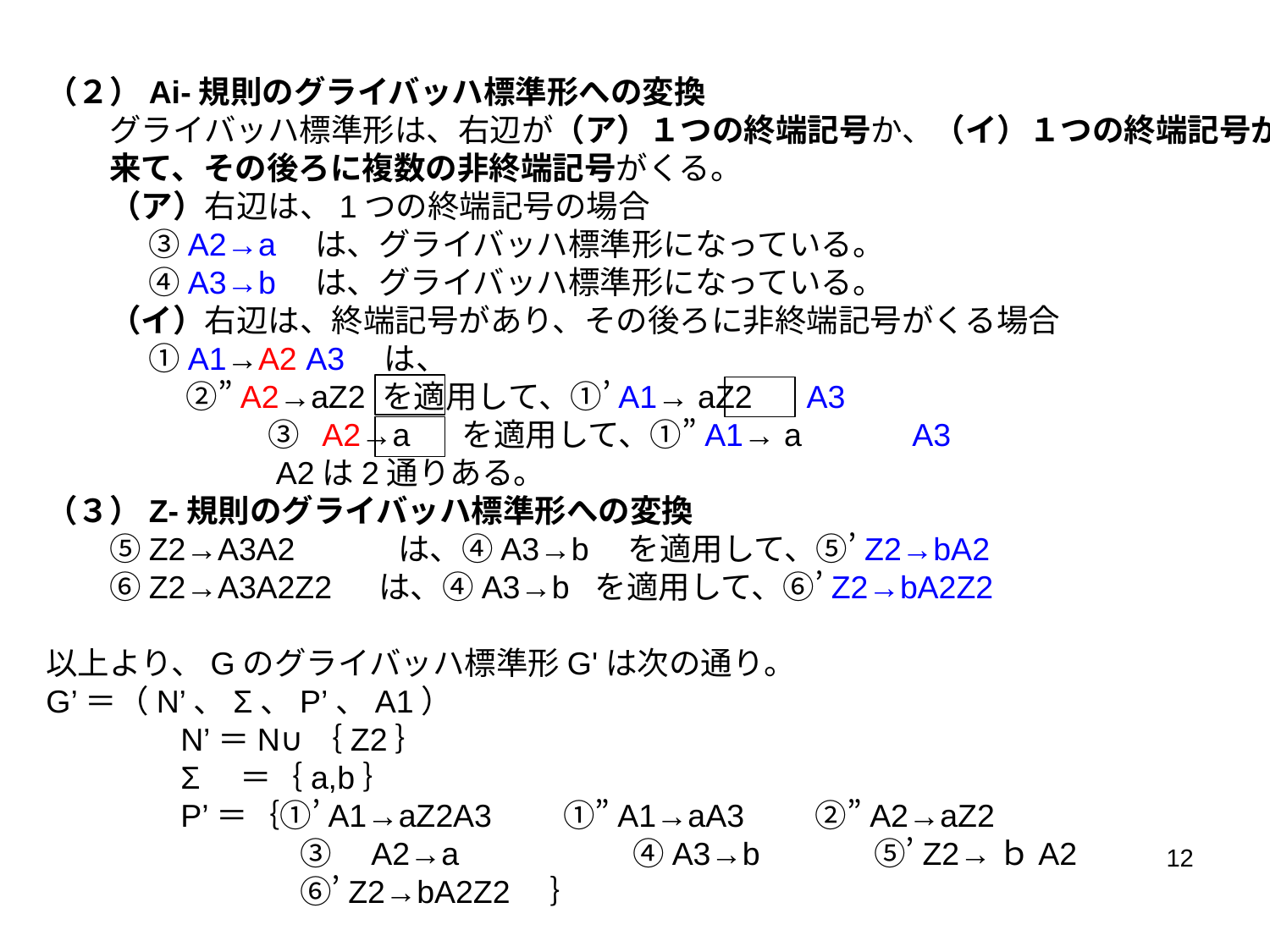

（２）Ai-規則のグライバッハ標準形への変換
　　グライバッハ標準形は、右辺が（ア）１つの終端記号か、（イ）１つの終端記号が
　　来て、その後ろに複数の非終端記号がくる。
　　（ア）右辺は、1つの終端記号の場合
　 　　③A2→a　は、グライバッハ標準形になっている。
　　 　④A3→b　は、グライバッハ標準形になっている。
　　（イ）右辺は、終端記号があり、その後ろに非終端記号がくる場合
　　　 ①A1→A2 A3　は、
              　②”A2→aZ2 を適用して、①’A1→ aZ2　 A3
　　　　　　　③  A2→a     を適用して、①”A1→ a　　　A3
　　　　　　　A2は2通りある。
（３）Z-規則のグライバッハ標準形への変換
　　⑤Z2→A3A2　　　は、④A3→b　を適用して、⑤’Z2→bA2
　　⑥Z2→A3A2Z2　 は、④A3→b  を適用して、⑥’Z2→bA2Z2

以上より、Gのグライバッハ標準形G'は次の通り。
G’＝（N’、Σ、P’、A1）
　　　　N’＝N∪｛Z2｝
　　　　Σ　＝｛a,b｝
　　　　P’＝｛①’A1→aZ2A3　　①”A1→aA3　　②”A2→aZ2
　　　　　　　　③　A2→a　　　　　 ④A3→b　　      ⑤’Z2→ｂA2
　　　　　　　　⑥’Z2→bA2Z2　｝

12